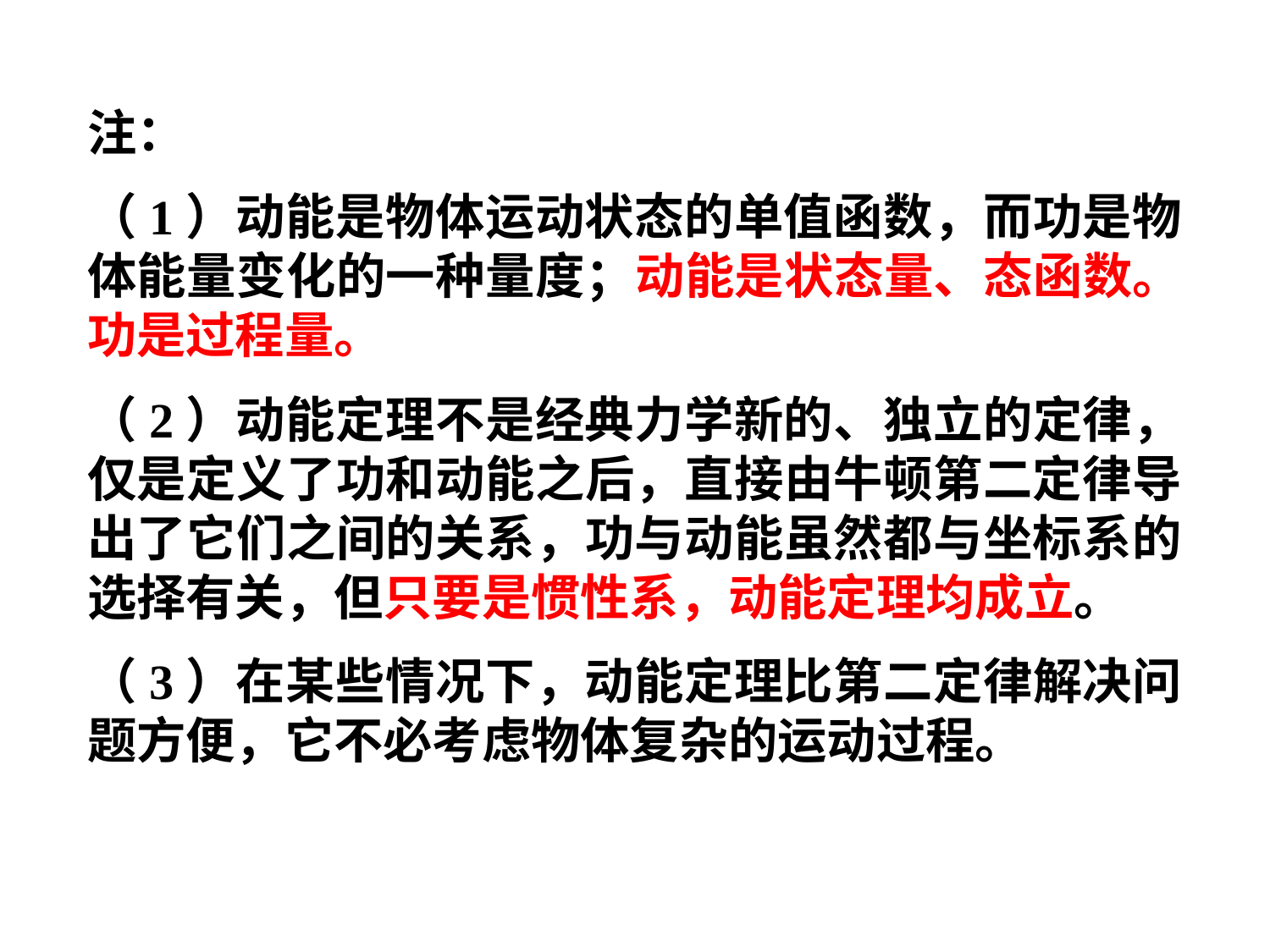

注：
（1）动能是物体运动状态的单值函数，而功是物体能量变化的一种量度；动能是状态量、态函数。功是过程量。
（2）动能定理不是经典力学新的、独立的定律，仅是定义了功和动能之后，直接由牛顿第二定律导出了它们之间的关系，功与动能虽然都与坐标系的选择有关，但只要是惯性系，动能定理均成立。
（3）在某些情况下，动能定理比第二定律解决问题方便，它不必考虑物体复杂的运动过程。